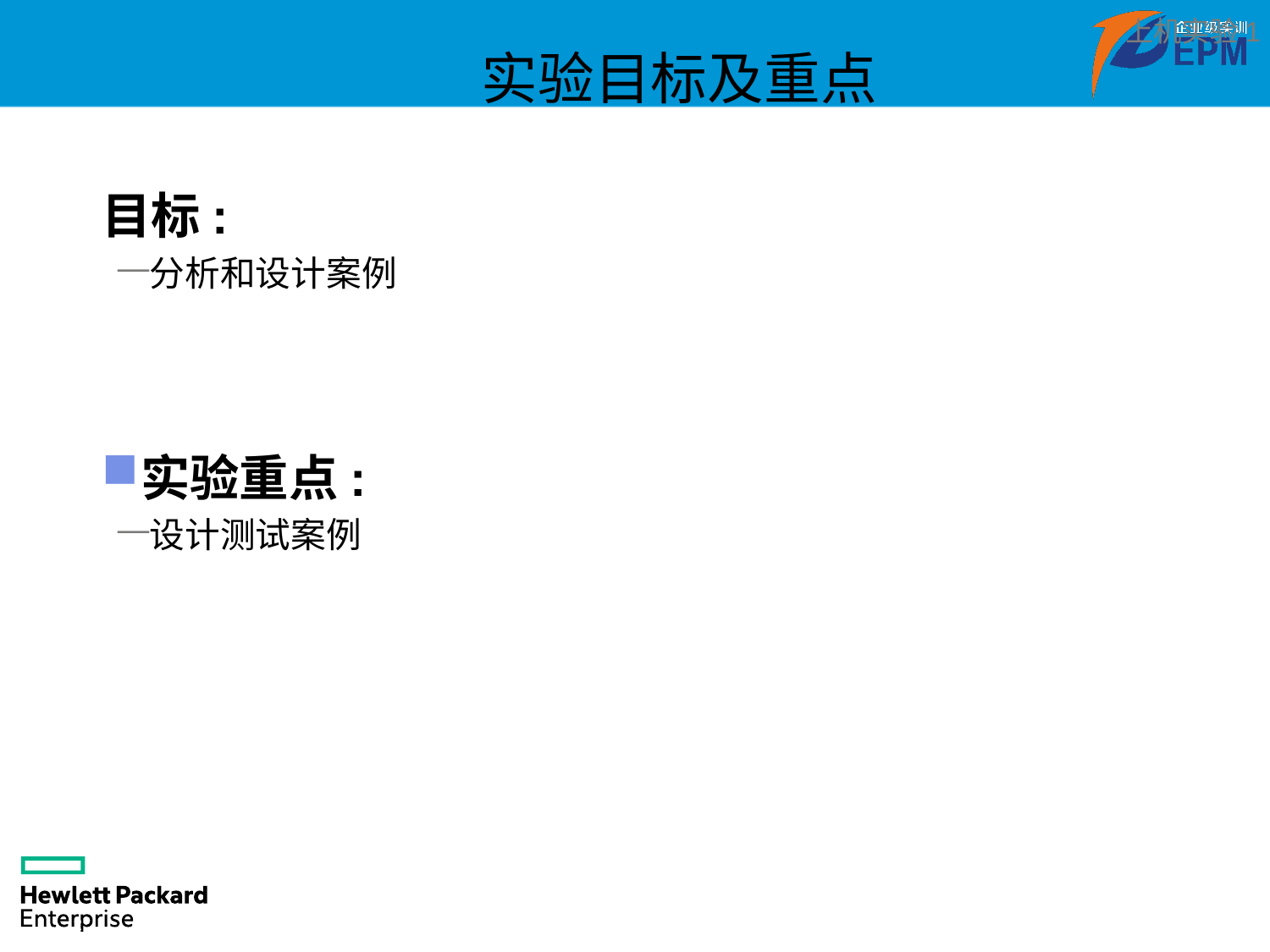

上机实验1
实验目标及重点
目标:
分析和设计案例

实验重点:
设计测试案例

2